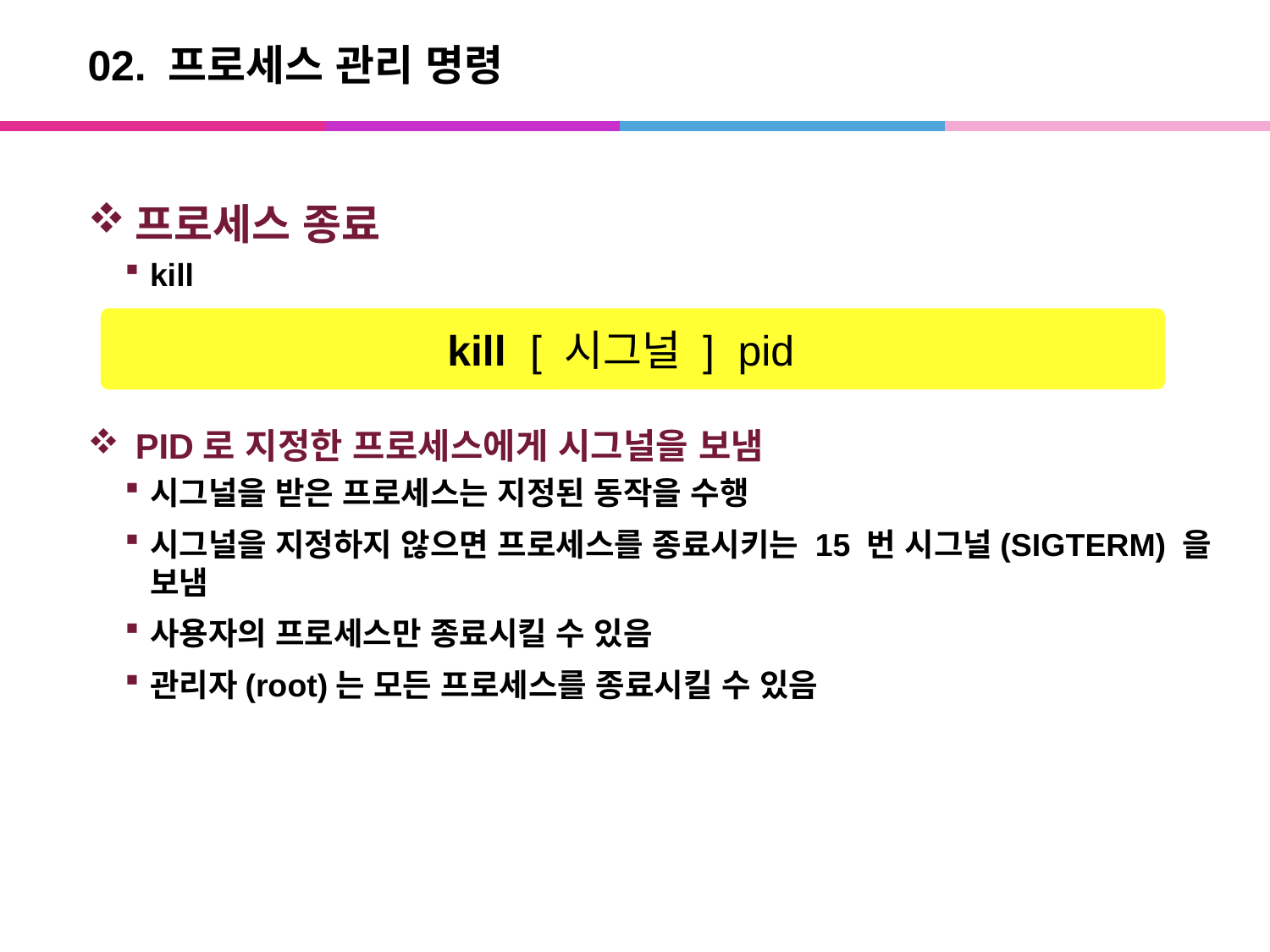

# 02. 프로세스 관리 명령
프로세스 종료
kill

PID로 지정한 프로세스에게 시그널을 보냄
시그널을 받은 프로세스는 지정된 동작을 수행
시그널을 지정하지 않으면 프로세스를 종료시키는 15 번 시그널(SIGTERM) 을 보냄
사용자의 프로세스만 종료시킬 수 있음
관리자(root)는 모든 프로세스를 종료시킬 수 있음

kill  [ 시그널 ]  pid